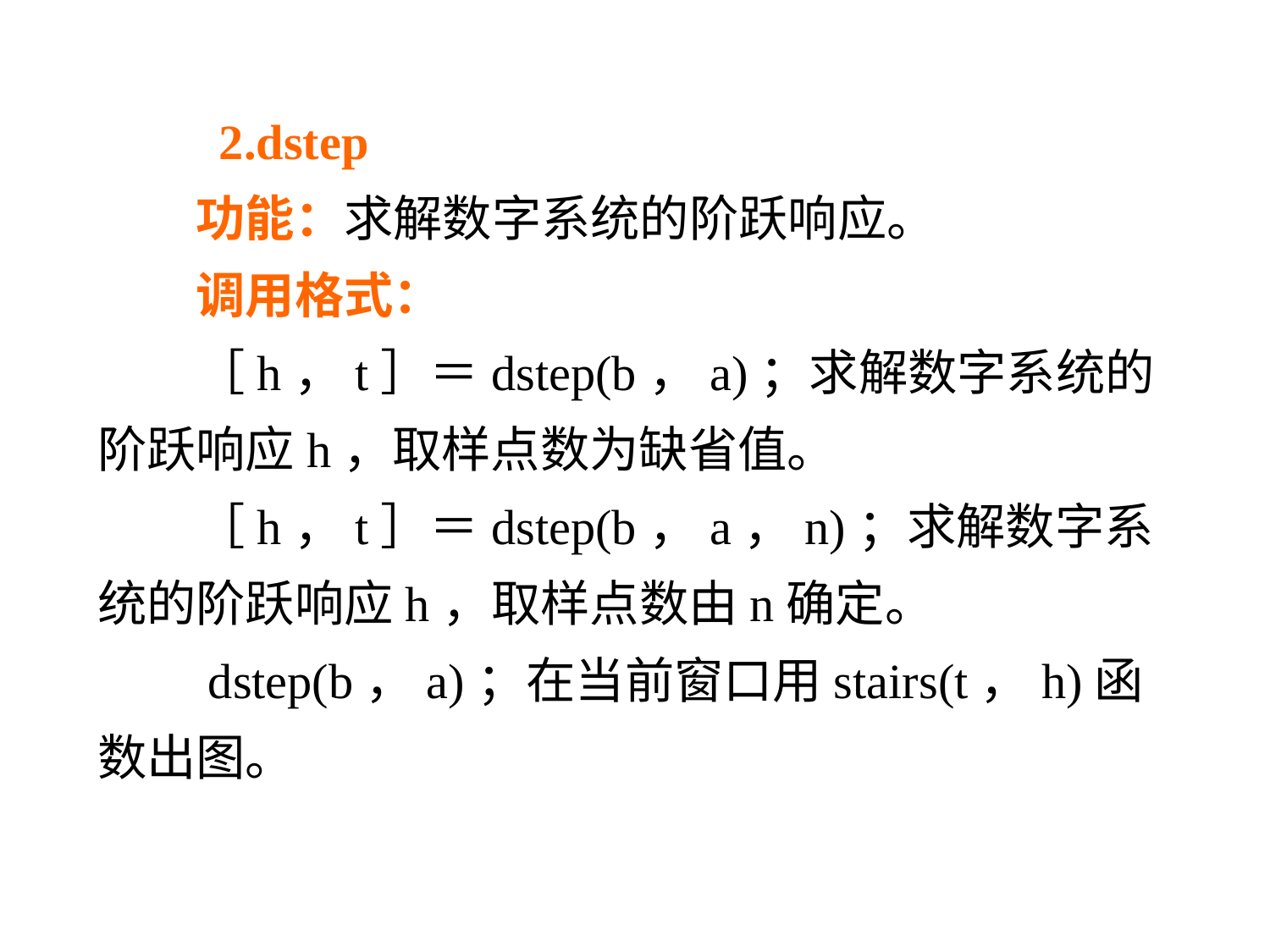

# 2.dstep 　　功能：求解数字系统的阶跃响应。 　　调用格式： 　　［h，t］＝dstep(b，a)；求解数字系统的阶跃响应h，取样点数为缺省值。 　　［h，t］＝dstep(b，a，n)；求解数字系统的阶跃响应h，取样点数由n确定。 　　dstep(b，a)；在当前窗口用stairs(t，h)函数出图。